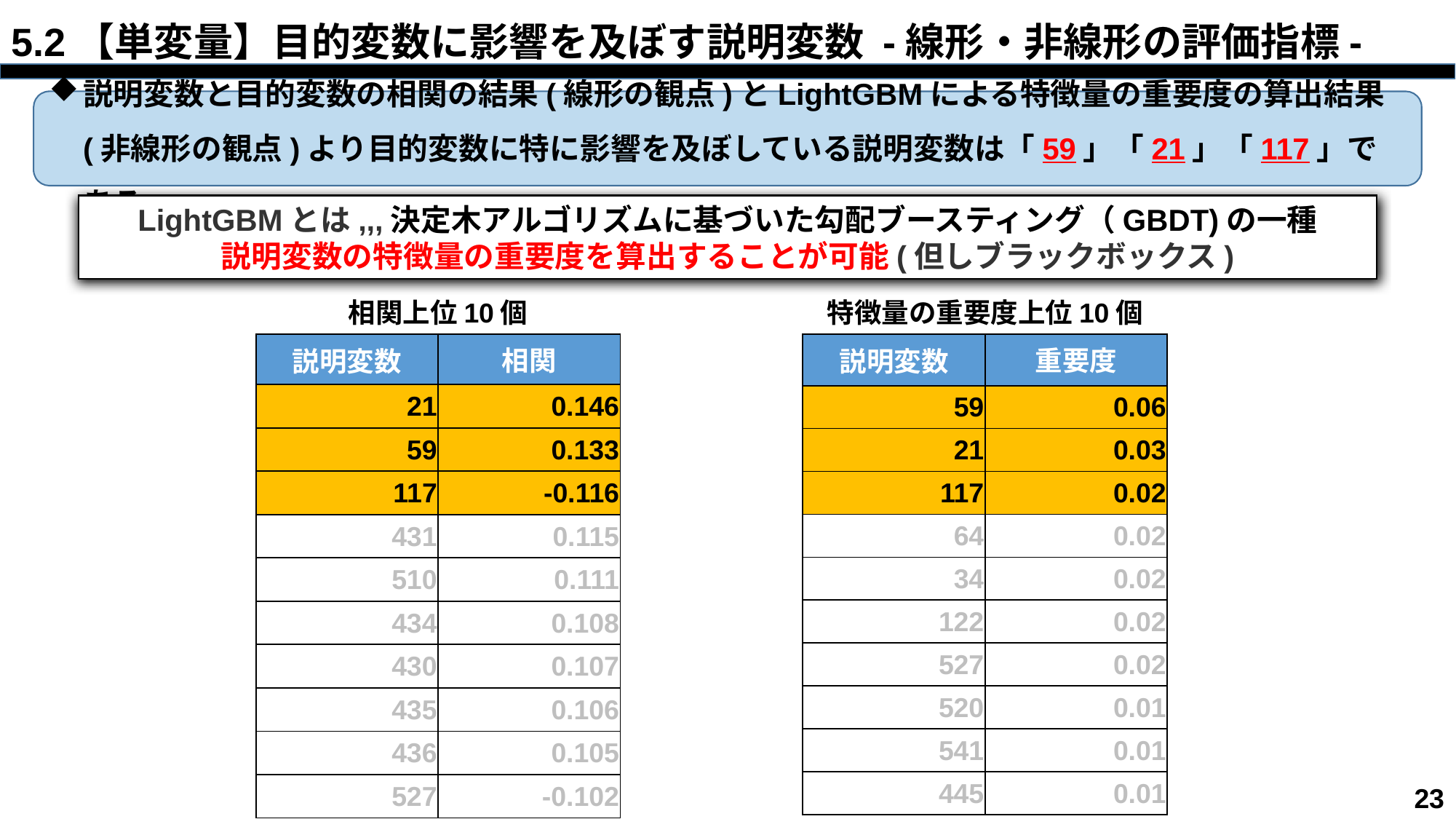

# 5.2【単変量】目的変数に影響を及ぼす説明変数 -線形・非線形の評価指標-
説明変数と目的変数の相関の結果(線形の観点)とLightGBMによる特徴量の重要度の算出結果(非線形の観点)より目的変数に特に影響を及ぼしている説明変数は「59」「21」「117」である
LightGBMとは,,,決定木アルゴリズムに基づいた勾配ブースティング（GBDT)の一種
説明変数の特徴量の重要度を算出することが可能(但しブラックボックス)
特徴量の重要度上位10個
相関上位10個
| 説明変数 | 相関 |
| --- | --- |
| 21 | 0.146 |
| 59 | 0.133 |
| 117 | -0.116 |
| 431 | 0.115 |
| 510 | 0.111 |
| 434 | 0.108 |
| 430 | 0.107 |
| 435 | 0.106 |
| 436 | 0.105 |
| 527 | -0.102 |
| 説明変数 | 重要度 |
| --- | --- |
| 59 | 0.06 |
| 21 | 0.03 |
| 117 | 0.02 |
| 64 | 0.02 |
| 34 | 0.02 |
| 122 | 0.02 |
| 527 | 0.02 |
| 520 | 0.01 |
| 541 | 0.01 |
| 445 | 0.01 |
23